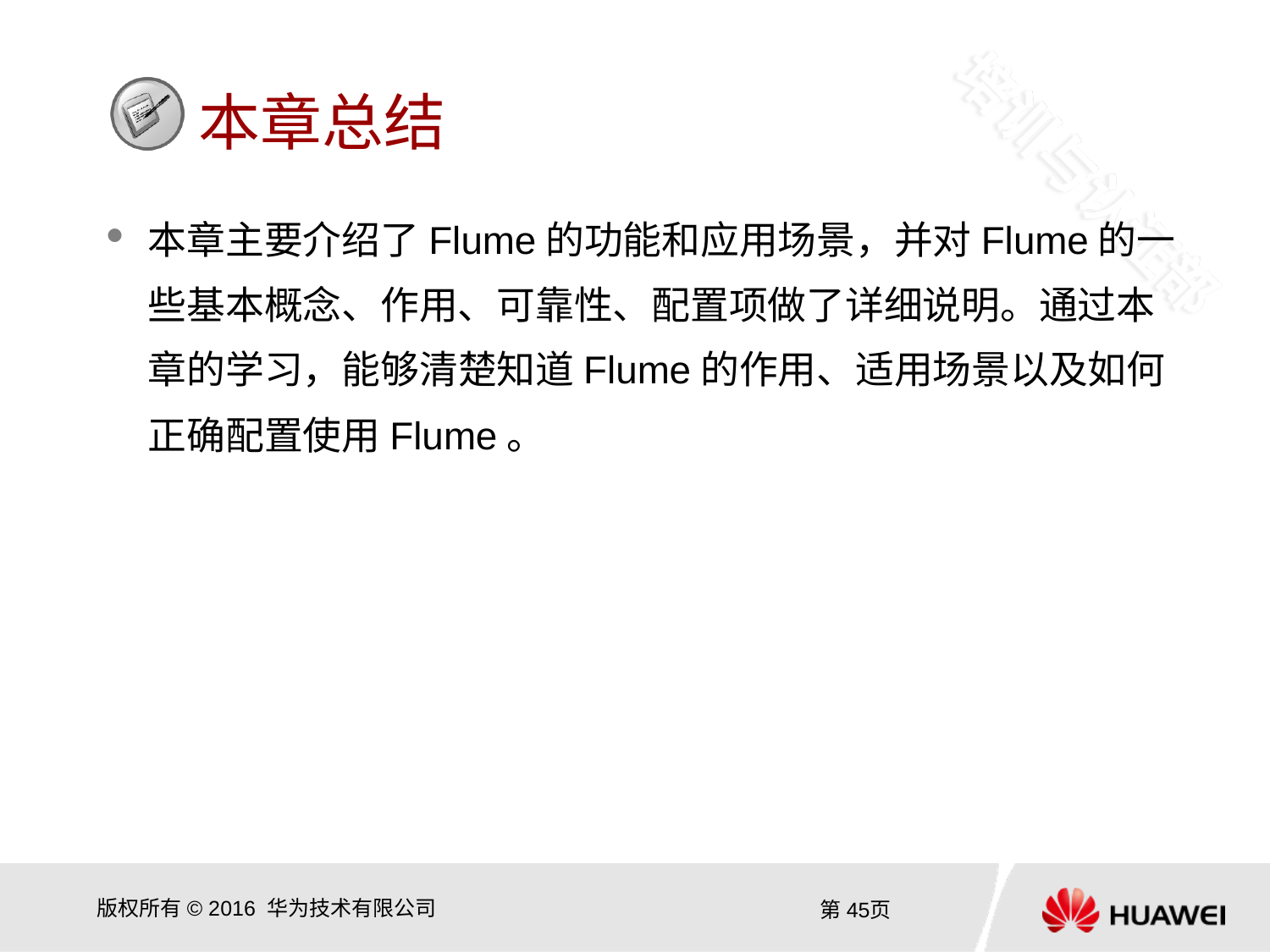

本章主要介绍了Flume的功能和应用场景，并对Flume的一些基本概念、作用、可靠性、配置项做了详细说明。通过本章的学习，能够清楚知道Flume的作用、适用场景以及如何正确配置使用Flume。